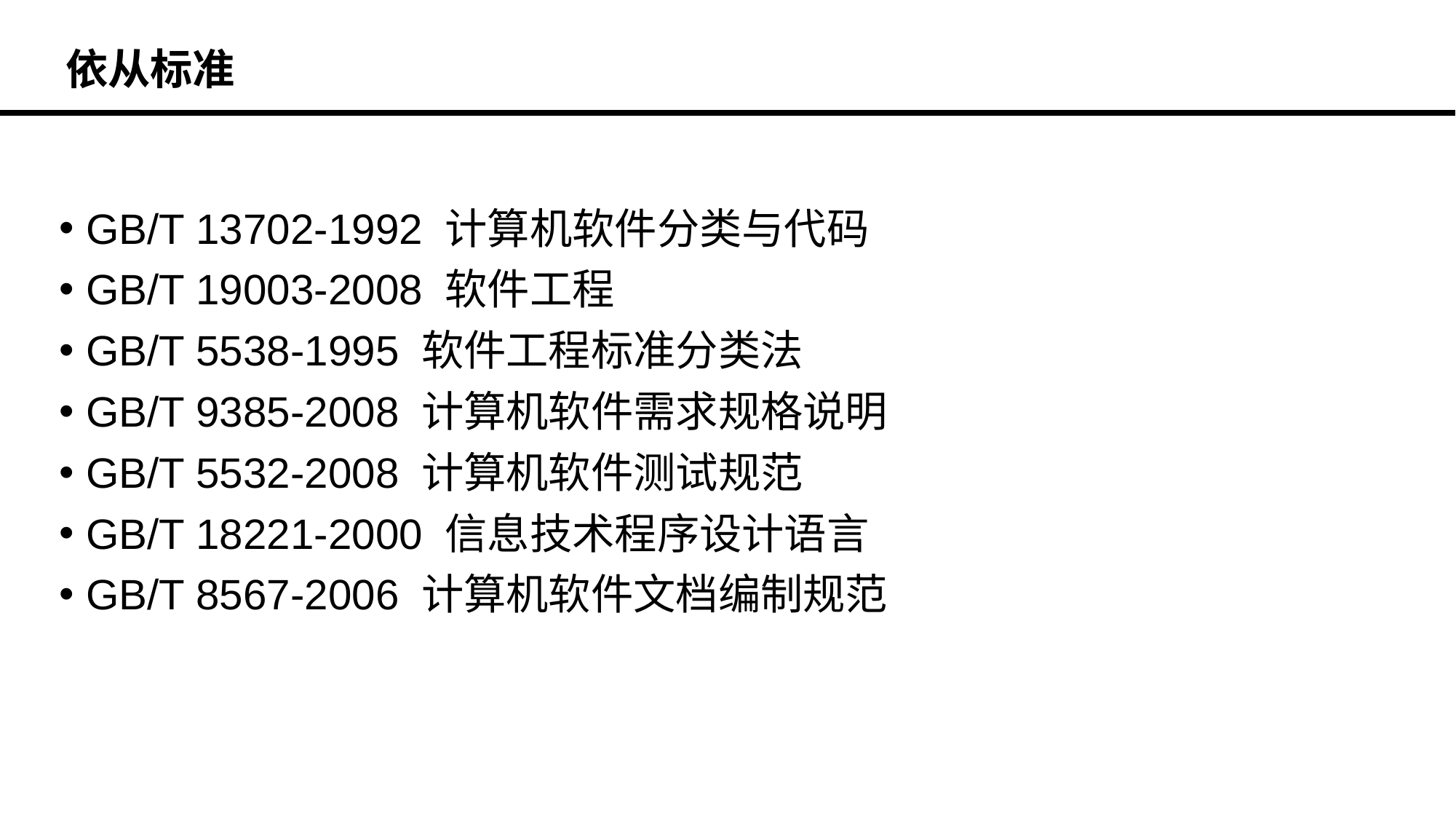

依从标准
GB/T 13702-1992 计算机软件分类与代码
GB/T 19003-2008 软件工程
GB/T 5538-1995 软件工程标准分类法
GB/T 9385-2008 计算机软件需求规格说明
GB/T 5532-2008 计算机软件测试规范
GB/T 18221-2000 信息技术程序设计语言
GB/T 8567-2006 计算机软件文档编制规范